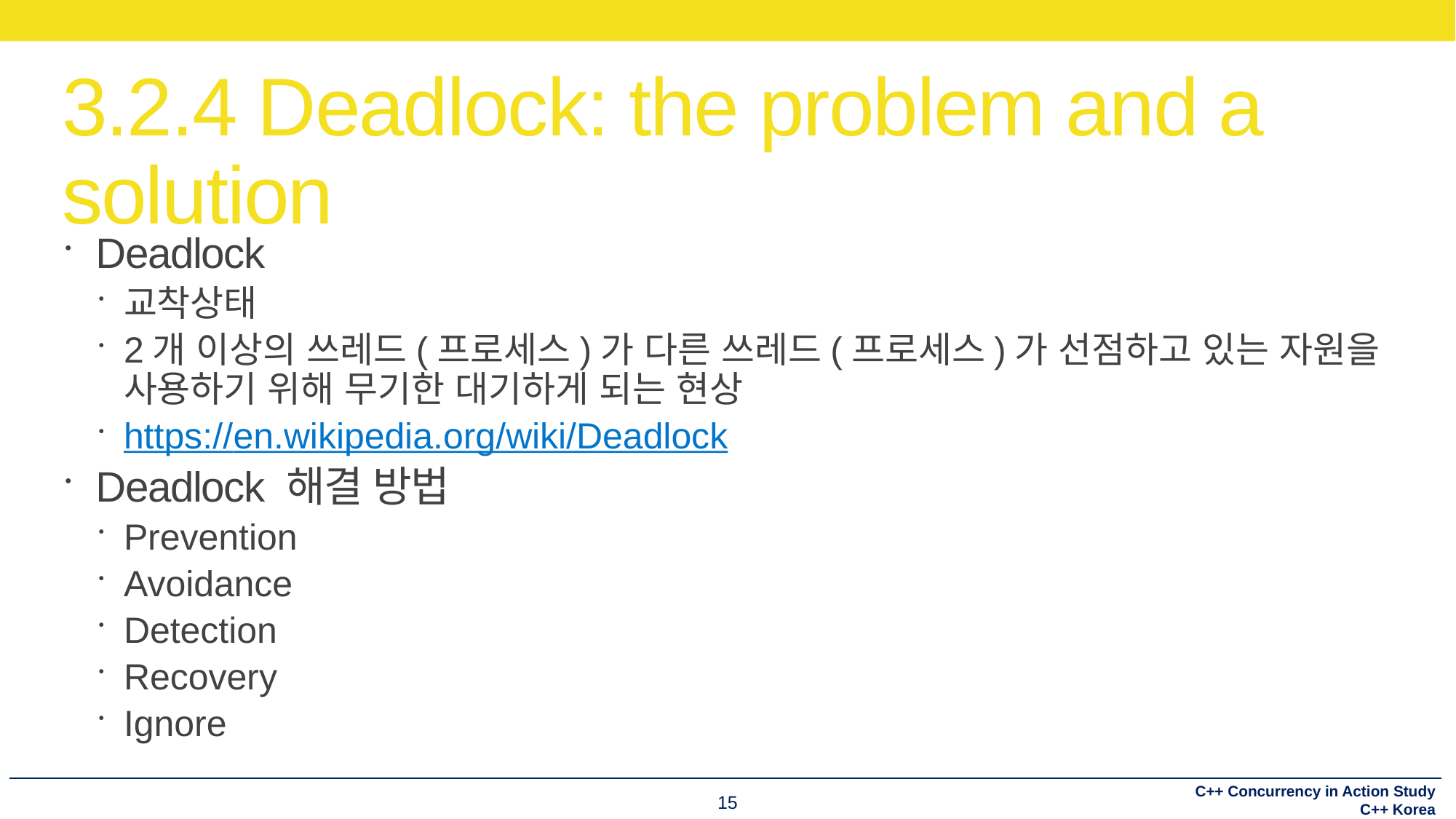

# 3.2.4 Deadlock: the problem and a solution
Deadlock
교착상태
2개 이상의 쓰레드(프로세스)가 다른 쓰레드(프로세스)가 선점하고 있는 자원을 사용하기 위해 무기한 대기하게 되는 현상
https://en.wikipedia.org/wiki/Deadlock
Deadlock 해결 방법
Prevention
Avoidance
Detection
Recovery
Ignore

15